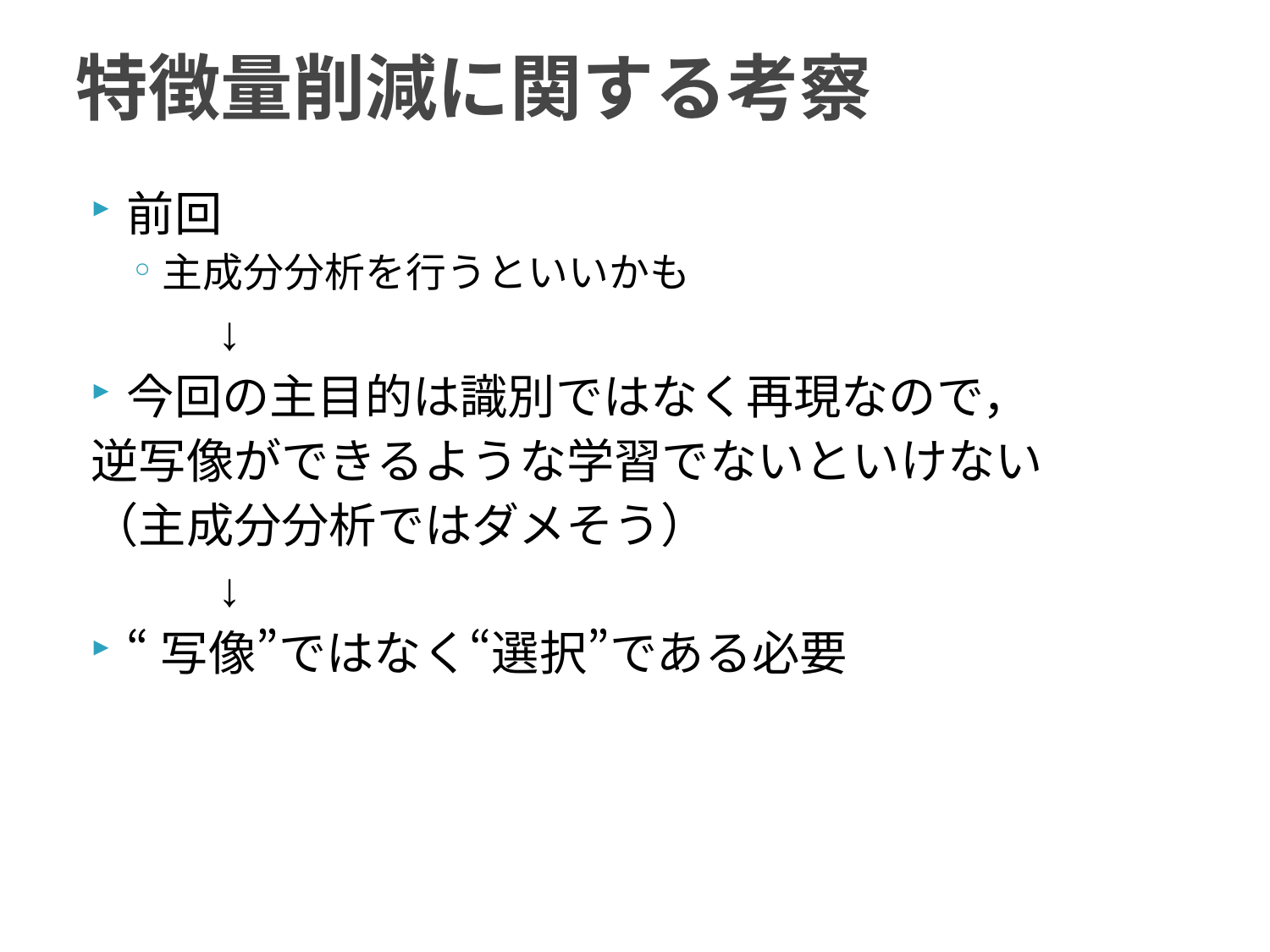

# 特徴量削減に関する考察
前回
主成分分析を行うといいかも
	↓
今回の主目的は識別ではなく再現なので，
逆写像ができるような学習でないといけない
（主成分分析ではダメそう）
	↓
“写像”ではなく“選択”である必要